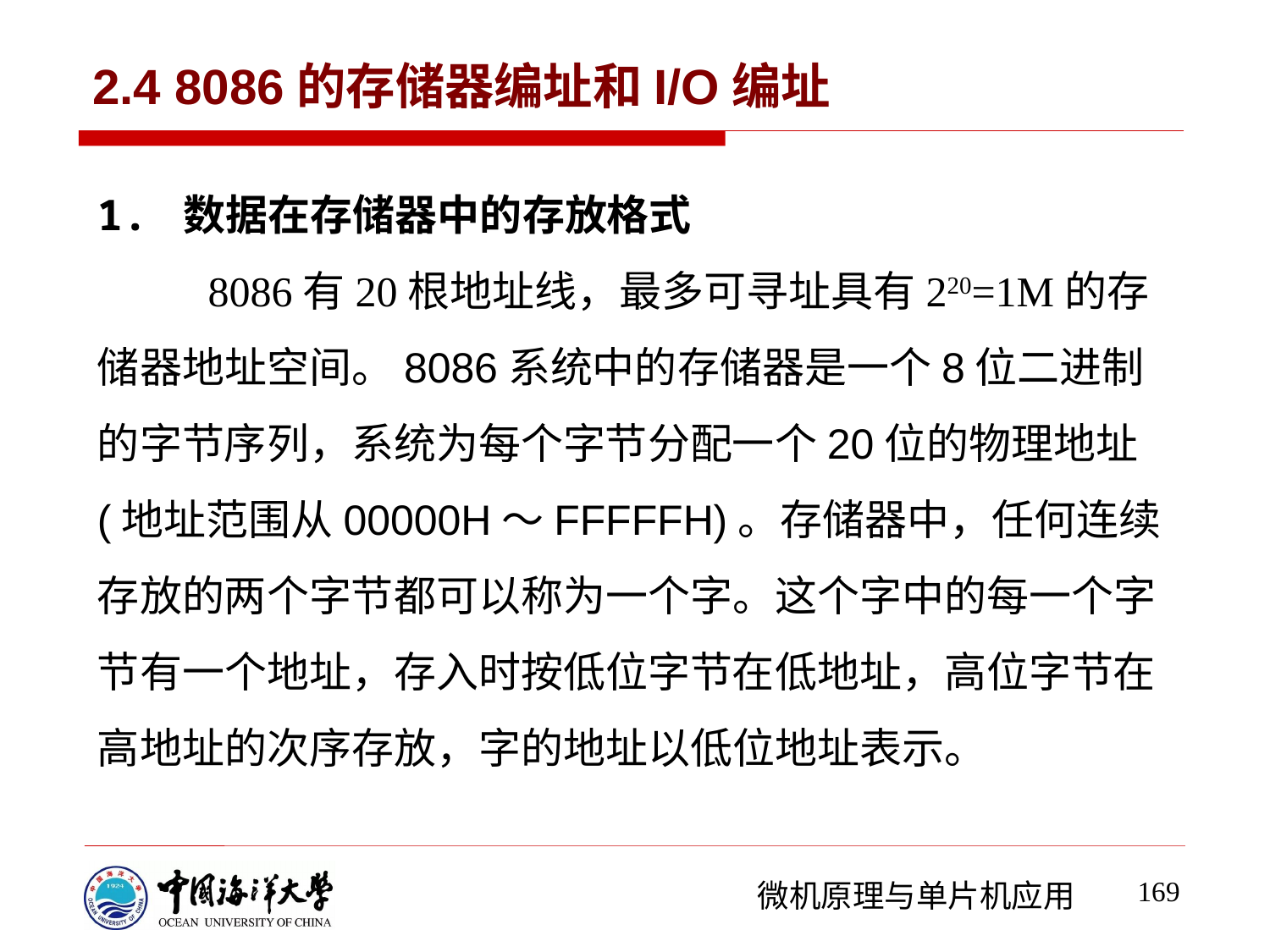

# 2.4 8086的存储器编址和I/O编址
1. 数据在存储器中的存放格式
 8086有20根地址线，最多可寻址具有220=1M的存储器地址空间。8086系统中的存储器是一个8位二进制的字节序列，系统为每个字节分配一个20位的物理地址(地址范围从00000H～FFFFFH)。存储器中，任何连续存放的两个字节都可以称为一个字。这个字中的每一个字节有一个地址，存入时按低位字节在低地址，高位字节在高地址的次序存放，字的地址以低位地址表示。
169